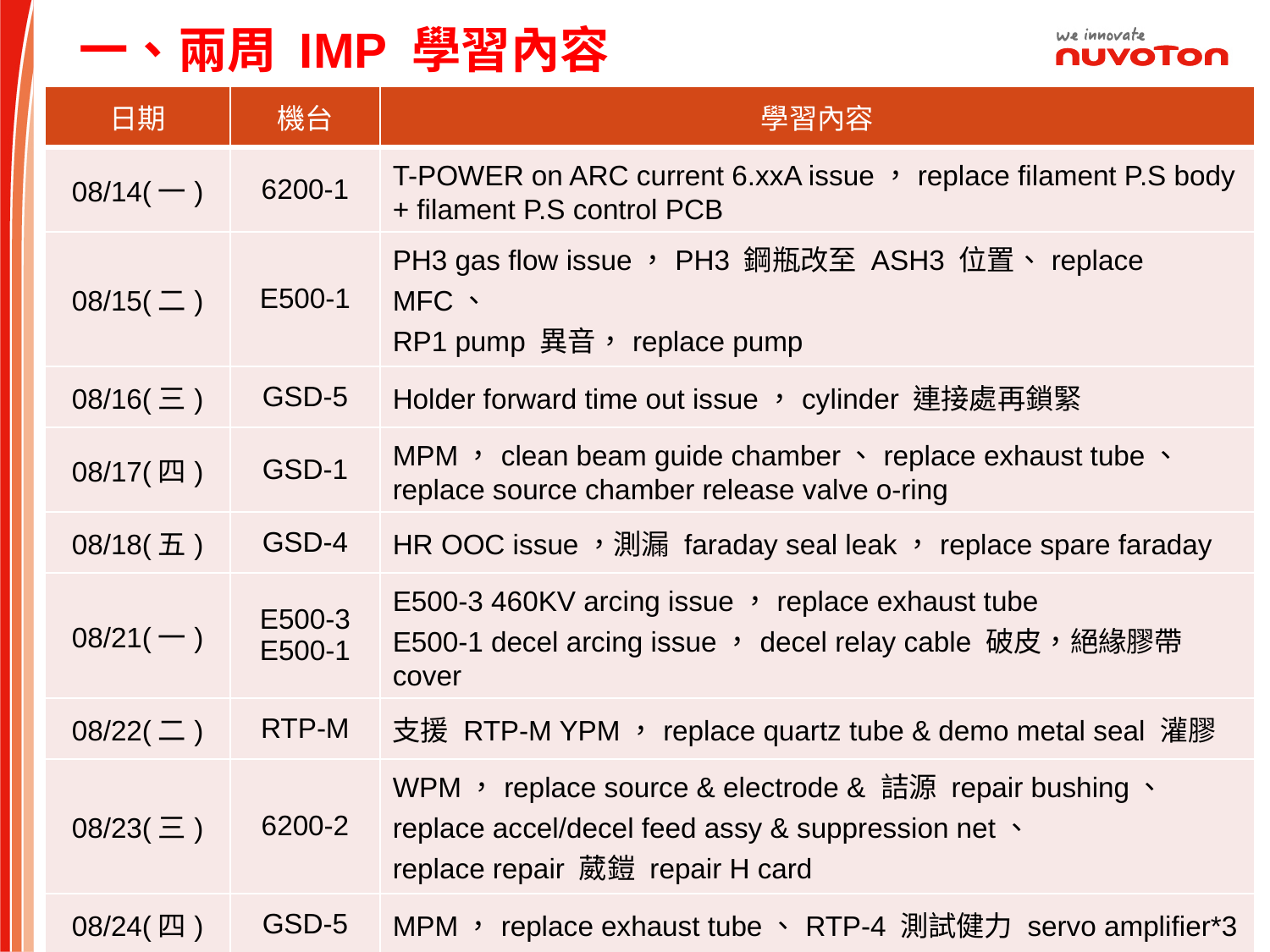

一、兩周 IMP 學習內容
| 日期 | 機台 | 學習內容 |
| --- | --- | --- |
| 08/14(一) | 6200-1 | T-POWER on ARC current 6.xxA issue，replace filament P.S body + filament P.S control PCB |
| 08/15(二) | E500-1 | PH3 gas flow issue，PH3 鋼瓶改至 ASH3 位置、replace MFC、 RP1 pump 異音，replace pump |
| 08/16(三) | GSD-5 | Holder forward time out issue，cylinder 連接處再鎖緊 |
| 08/17(四) | GSD-1 | MPM，clean beam guide chamber、replace exhaust tube、 replace source chamber release valve o-ring |
| 08/18(五) | GSD-4 | HR OOC issue，測漏 faraday seal leak，replace spare faraday |
| 08/21(一) | E500-3 E500-1 | E500-3 460KV arcing issue，replace exhaust tube E500-1 decel arcing issue，decel relay cable 破皮，絕緣膠帶 cover |
| 08/22(二) | RTP-M | 支援 RTP-M YPM，replace quartz tube & demo metal seal 灌膠 |
| 08/23(三) | 6200-2 | WPM，replace source & electrode & 詰源 repair bushing、 replace accel/decel feed assy & suppression net、 replace repair 葳鎧 repair H card |
| 08/24(四) | GSD-5 | MPM，replace exhaust tube、RTP-4 測試健力 servo amplifier\*3 |
| 08/25(五) | E500-1 | MPM，clean beam guide chamber、抓漏 source & beam line 端 |